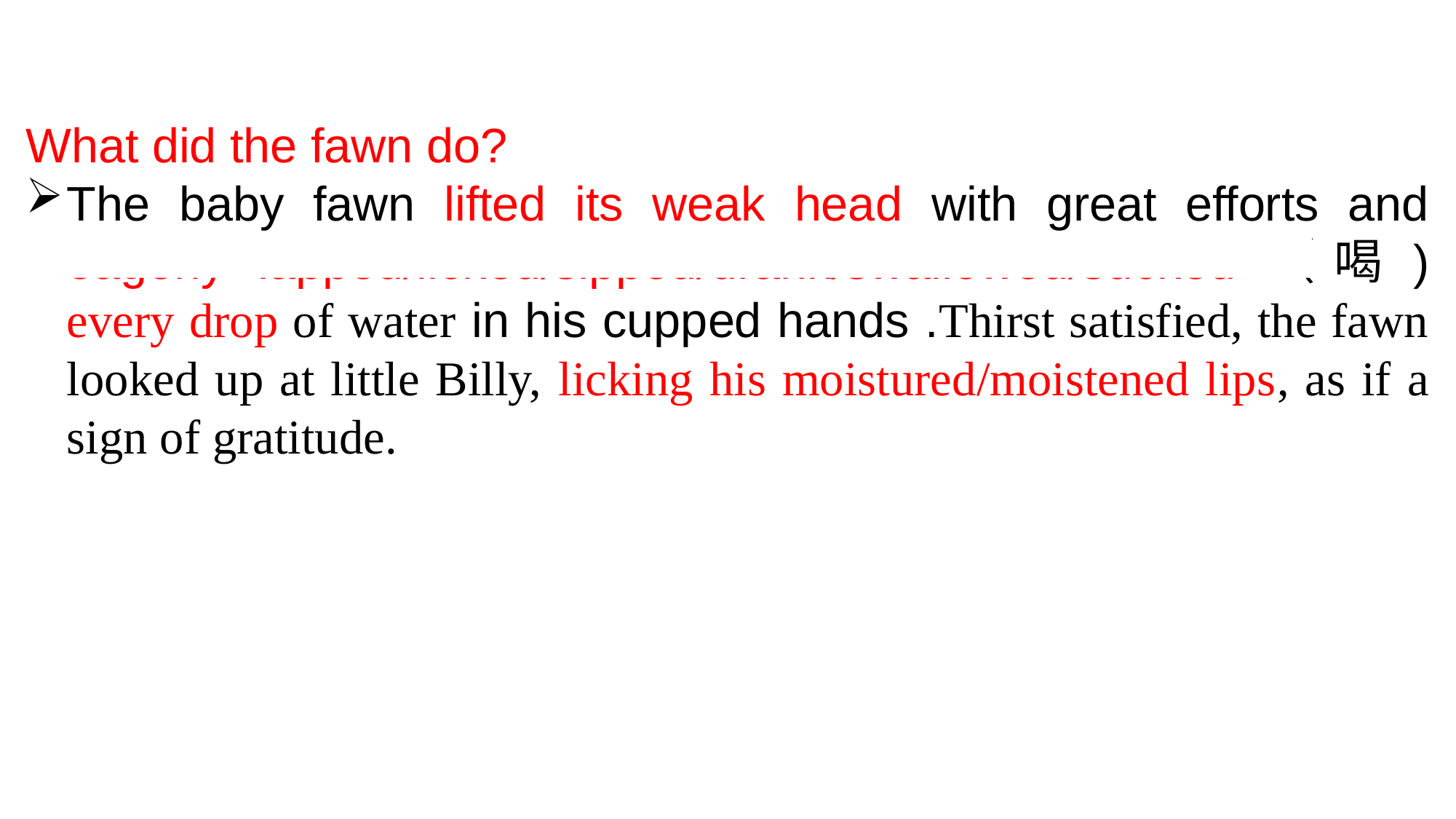

What did the fawn do?
The baby fawn lifted its weak head with great efforts and eagerly lapped/licked/sipped/drank/swallowed/sucked（喝) every drop of water in his cupped hands .Thirst satisfied, the fawn looked up at little Billy, licking his moistured/moistened lips, as if a sign of gratitude.